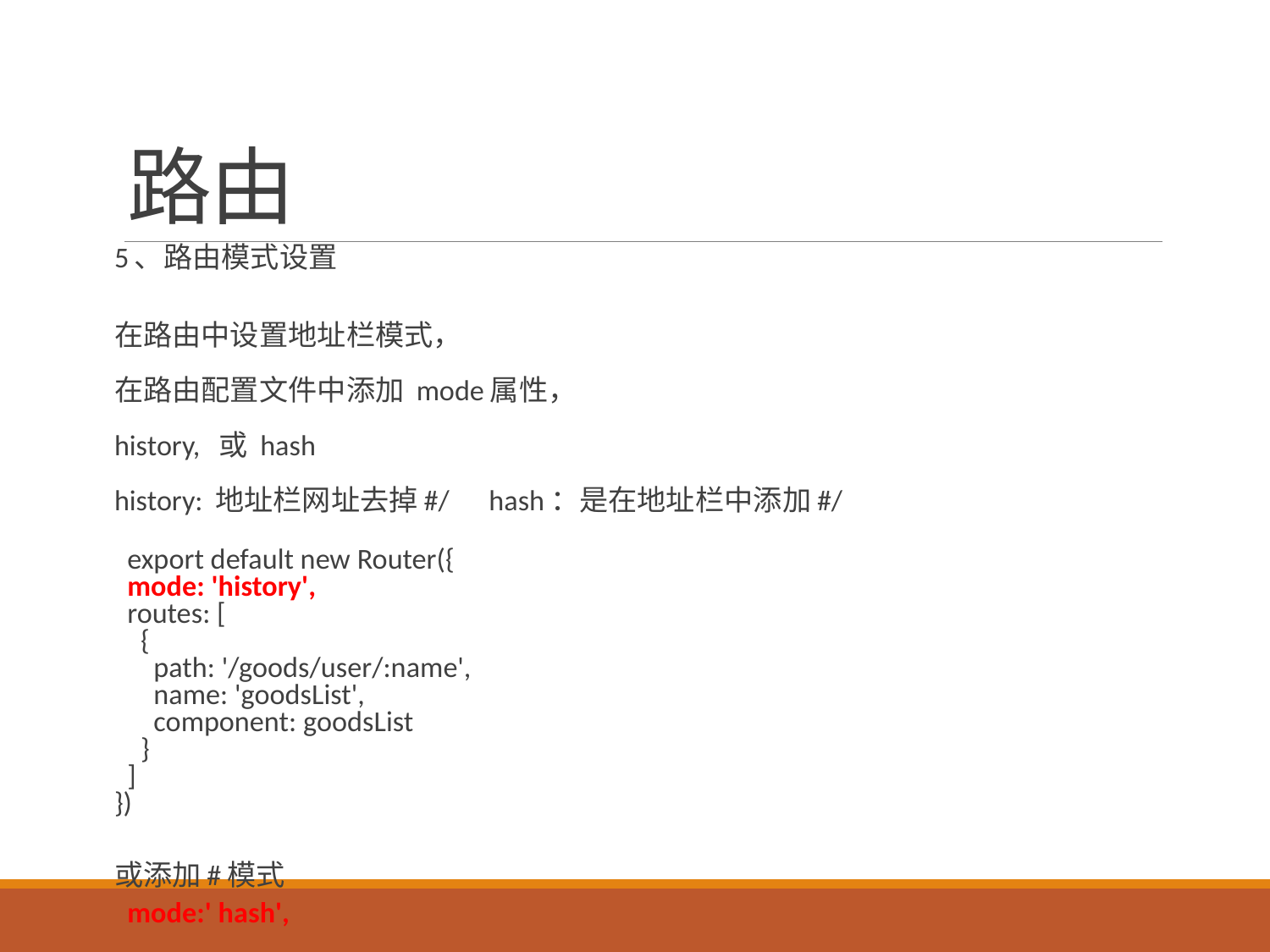

# 路由
5、路由模式设置

在路由中设置地址栏模式，
在路由配置文件中添加 mode属性，
history,  或 hash
history: 地址栏网址去掉#/      hash：是在地址栏中添加#/

  export default new Router({
  mode: 'history',
  routes: [
    {
      path: '/goods/user/:name',
      name: 'goodsList',
      component: goodsList
    }
  ]
})

或添加#模式
  mode:' hash',